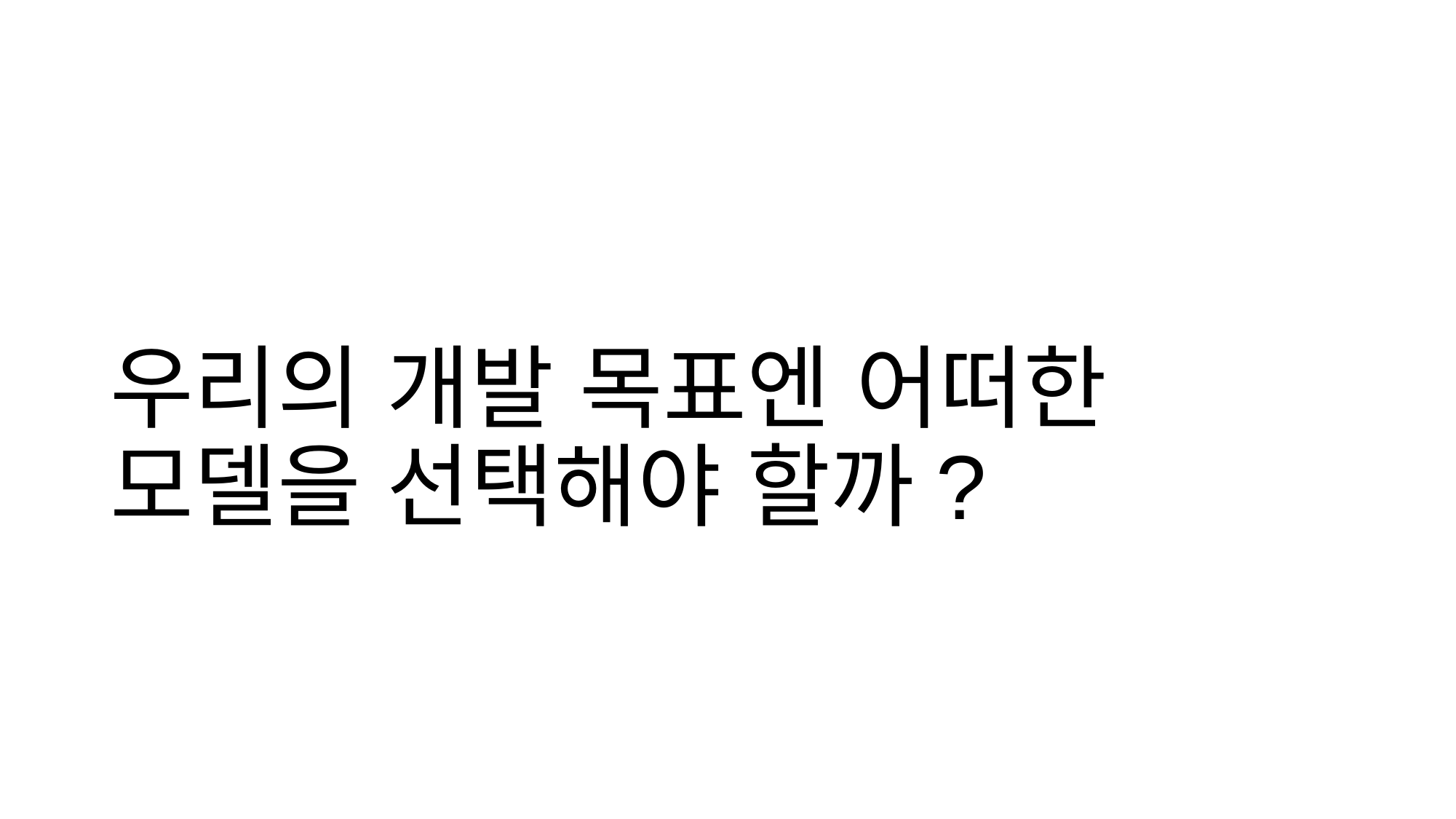

# 우리의 개발 목표엔 어떠한  모델을 선택해야 할까?